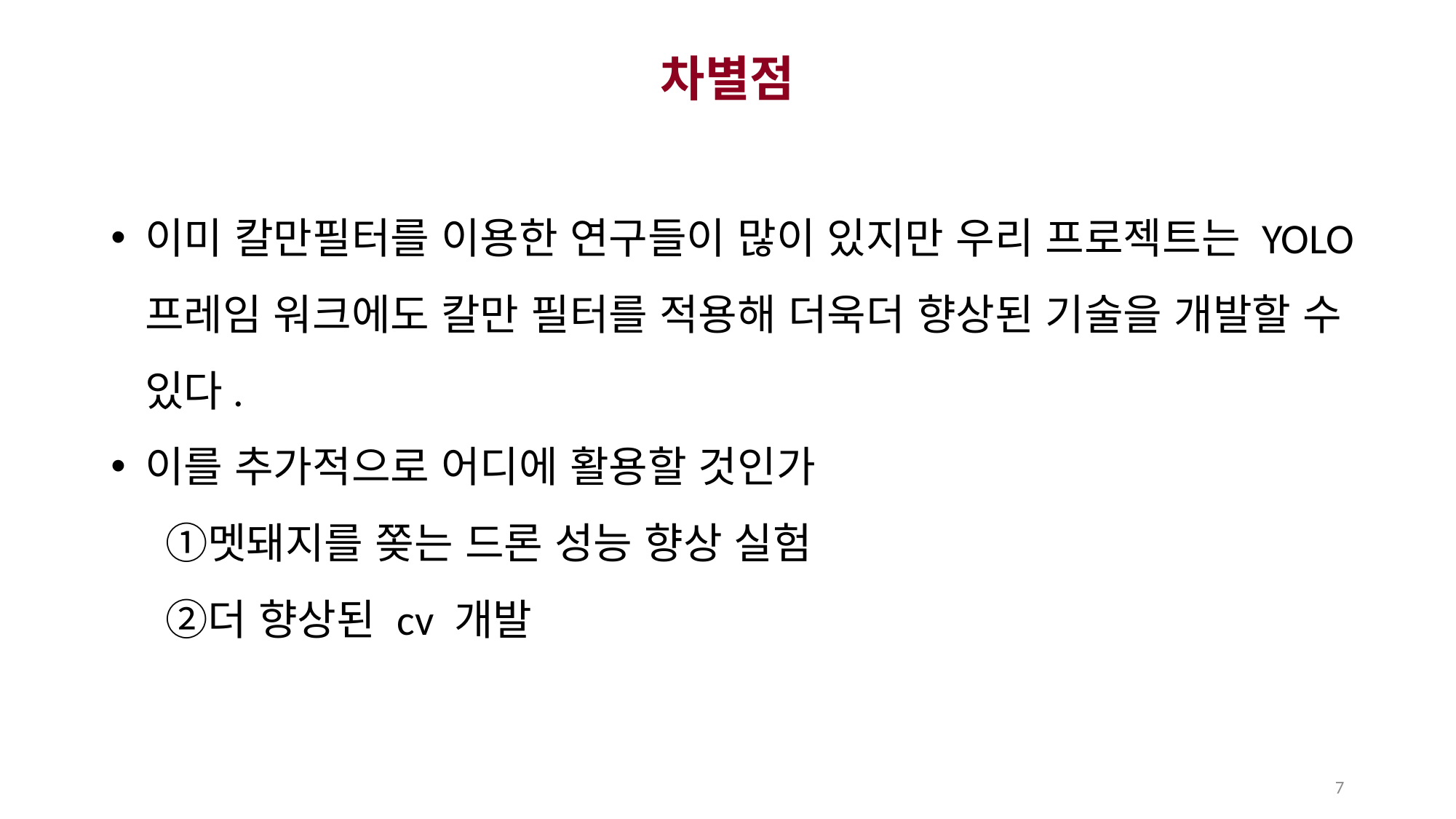

# 차별점
이미 칼만필터를 이용한 연구들이 많이 있지만 우리 프로젝트는 YOLO 프레임 워크에도 칼만 필터를 적용해 더욱더 향상된 기술을 개발할 수 있다.
이를 추가적으로 어디에 활용할 것인가
멧돼지를 쫒는 드론 성능 향상 실험
더 향상된 cv 개발
7